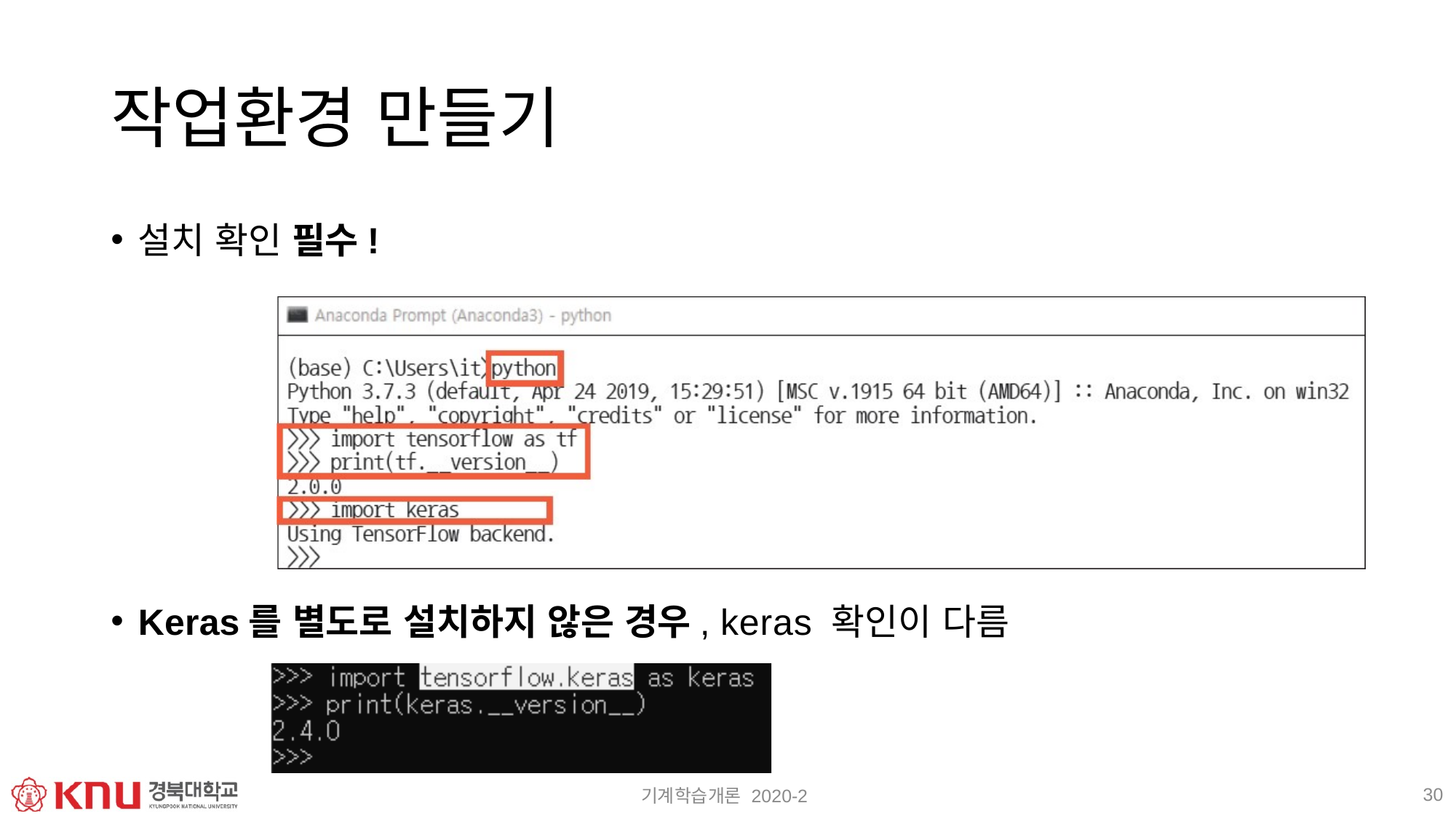

# 작업환경 만들기
설치 확인 필수!

Keras를 별도로 설치하지 않은 경우, keras 확인이 다름

30
기계학습개론 2020-2